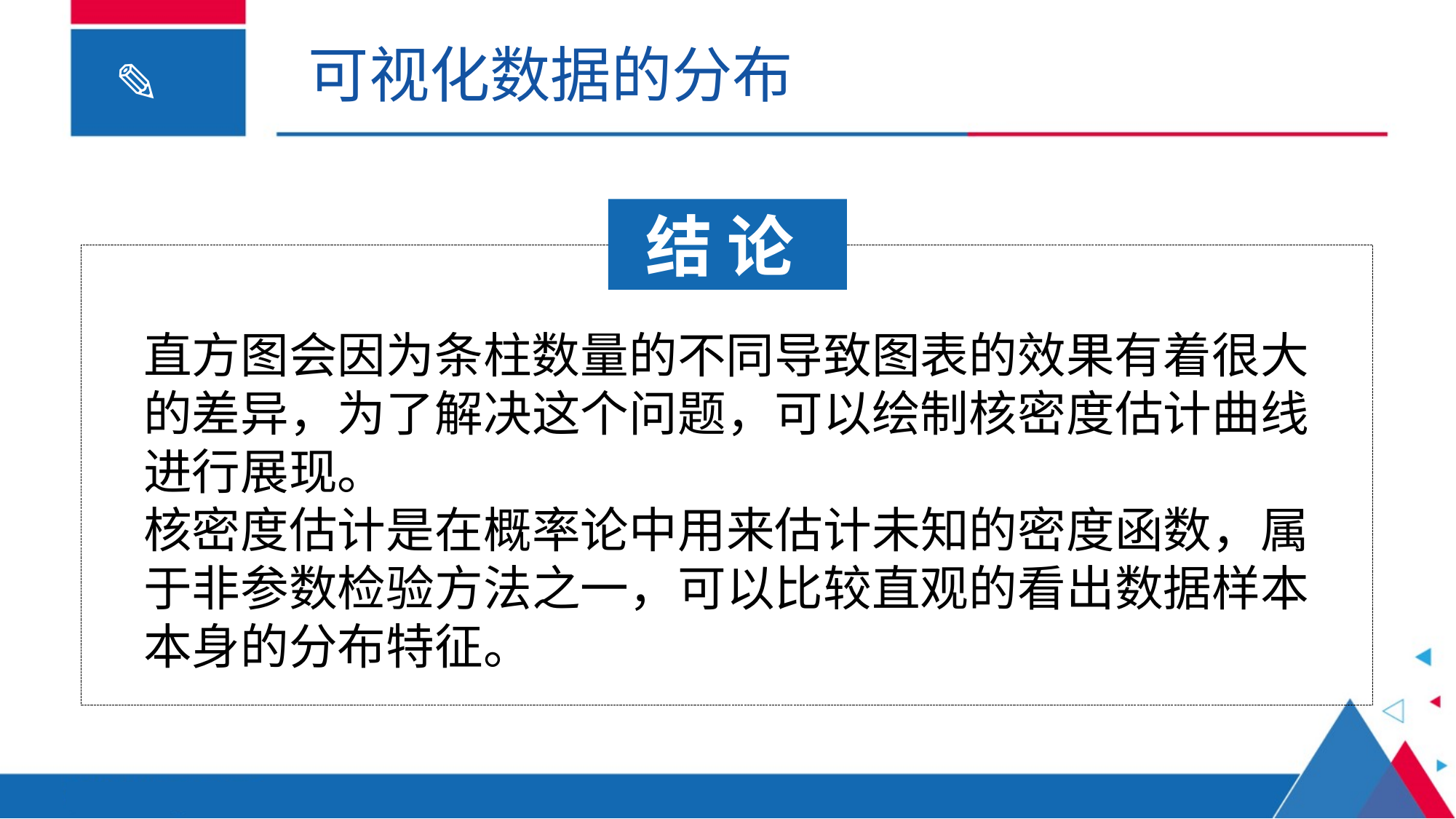

可视化数据的分布
结 论

直方图会因为条柱数量的不同导致图表的效果有着很大的差异，为了解决这个问题，可以绘制核密度估计曲线进行展现。
核密度估计是在概率论中用来估计未知的密度函数，属于非参数检验方法之一，可以比较直观的看出数据样本本身的分布特征。